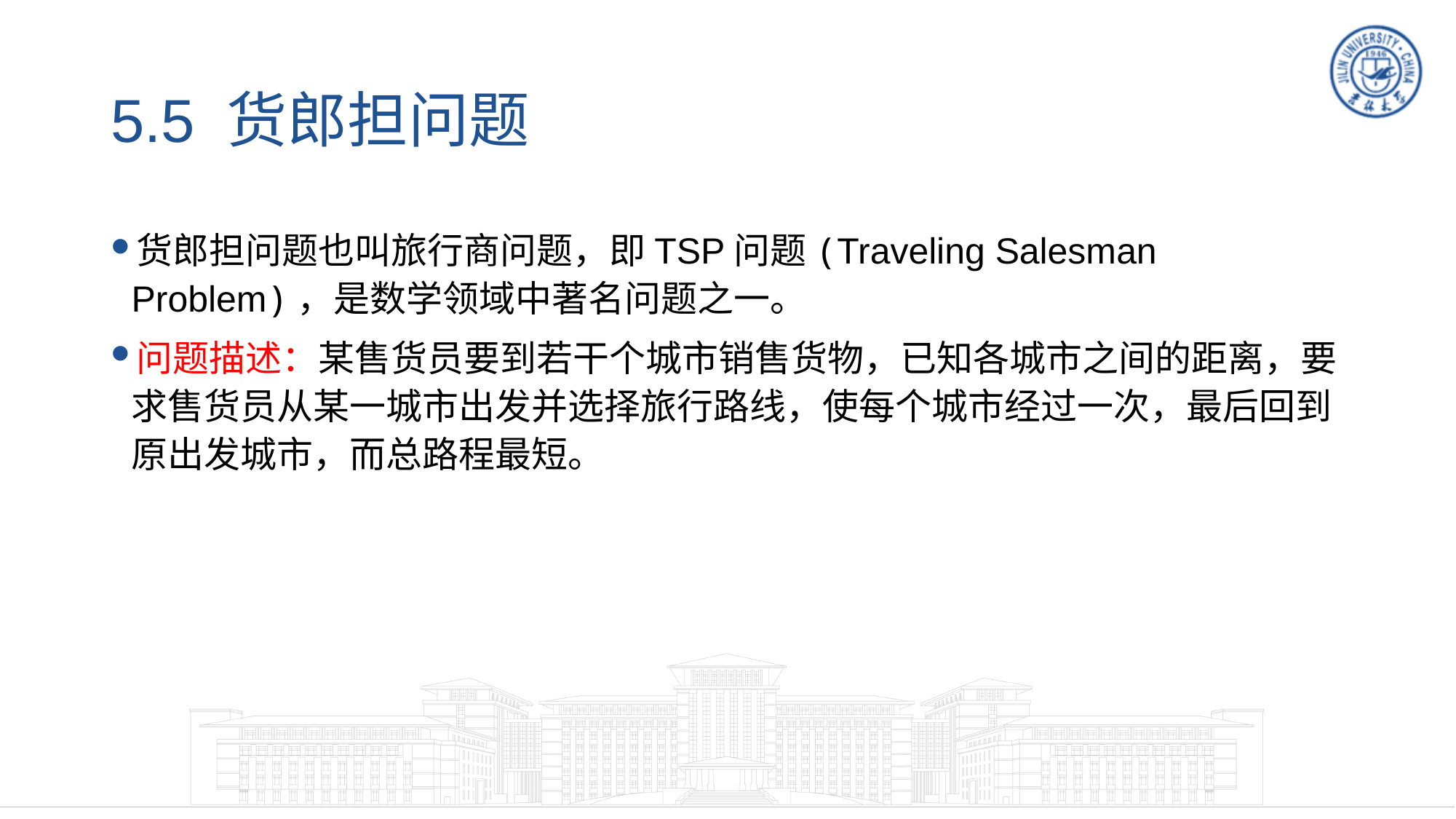

# 5.5 货郎担问题
货郎担问题也叫旅行商问题，即TSP问题(Traveling Salesman Problem)，是数学领域中著名问题之一。
问题描述：某售货员要到若干个城市销售货物，已知各城市之间的距离，要求售货员从某一城市出发并选择旅行路线，使每个城市经过一次，最后回到原出发城市，而总路程最短。

49